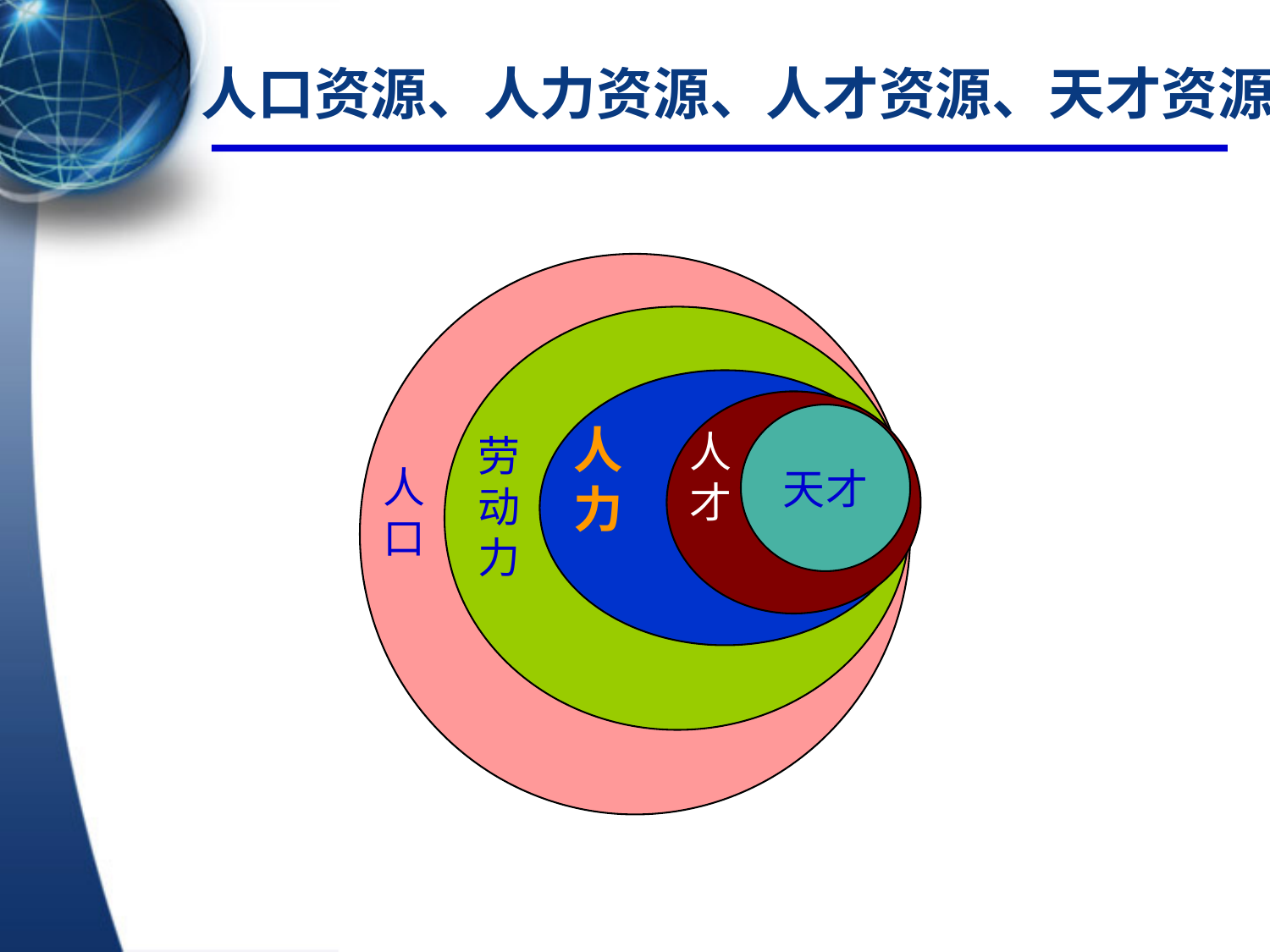

# 人口资源、人力资源、人才资源、天才资源
人口资源

、
天才
人力
人才
劳动力
人口